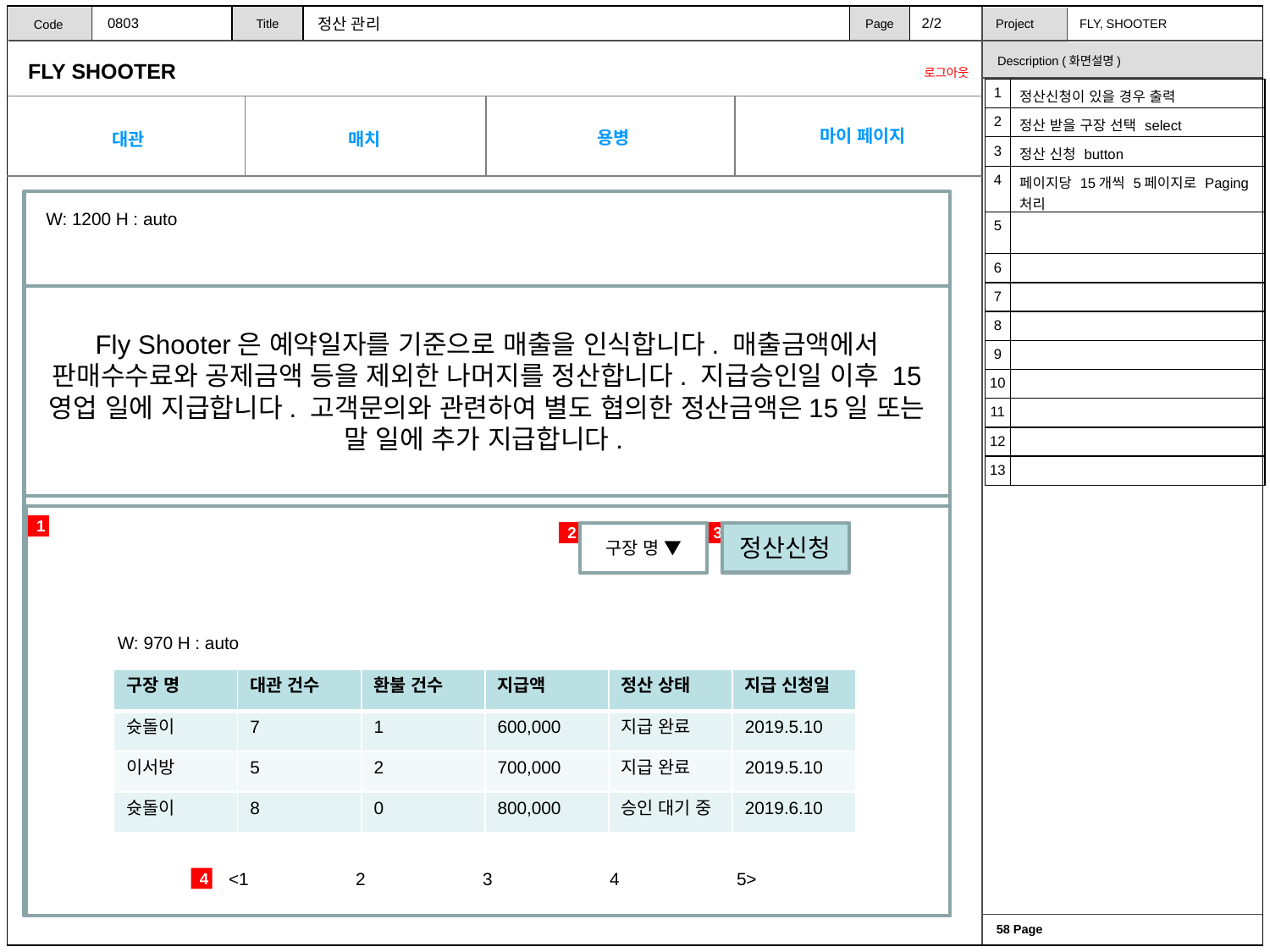

0803
2/2
정산 관리
| 1 | 정산신청이 있을 경우 출력 |
| --- | --- |
| 2 | 정산 받을 구장 선택 select |
| 3 | 정산 신청 button |
| 4 | 페이지당 15개씩 5페이지로 Paging 처리 |
| 5 |  |
| 6 |  |
| 7 |  |
| 8 |  |
| 9 |  |
| 10 |  |
| 11 |  |
| 12 |  |
| 13 |  |

W: 1200 H : auto
Fly Shooter은 예약일자를 기준으로 매출을 인식합니다. 매출금액에서 판매수수료와 공제금액 등을 제외한 나머지를 정산합니다. 지급승인일 이후 15 영업 일에 지급합니다. 고객문의와 관련하여 별도 협의한 정산금액은15일 또는 말 일에 추가 지급합니다.

1
2
3
정산신청
구장 명 ▼
W: 970 H : auto
| 구장 명 | 대관 건수 | 환불 건수 | 지급액 | 정산 상태 | 지급 신청일 |
| --- | --- | --- | --- | --- | --- |
| 슛돌이 | 7 | 1 | 600,000 | 지급 완료 | 2019.5.10 |
| 이서방 | 5 | 2 | 700,000 | 지급 완료 | 2019.5.10 |
| 슛돌이 | 8 | 0 | 800,000 | 승인 대기 중 | 2019.6.10 |
<1 	2	3	4	5>
4